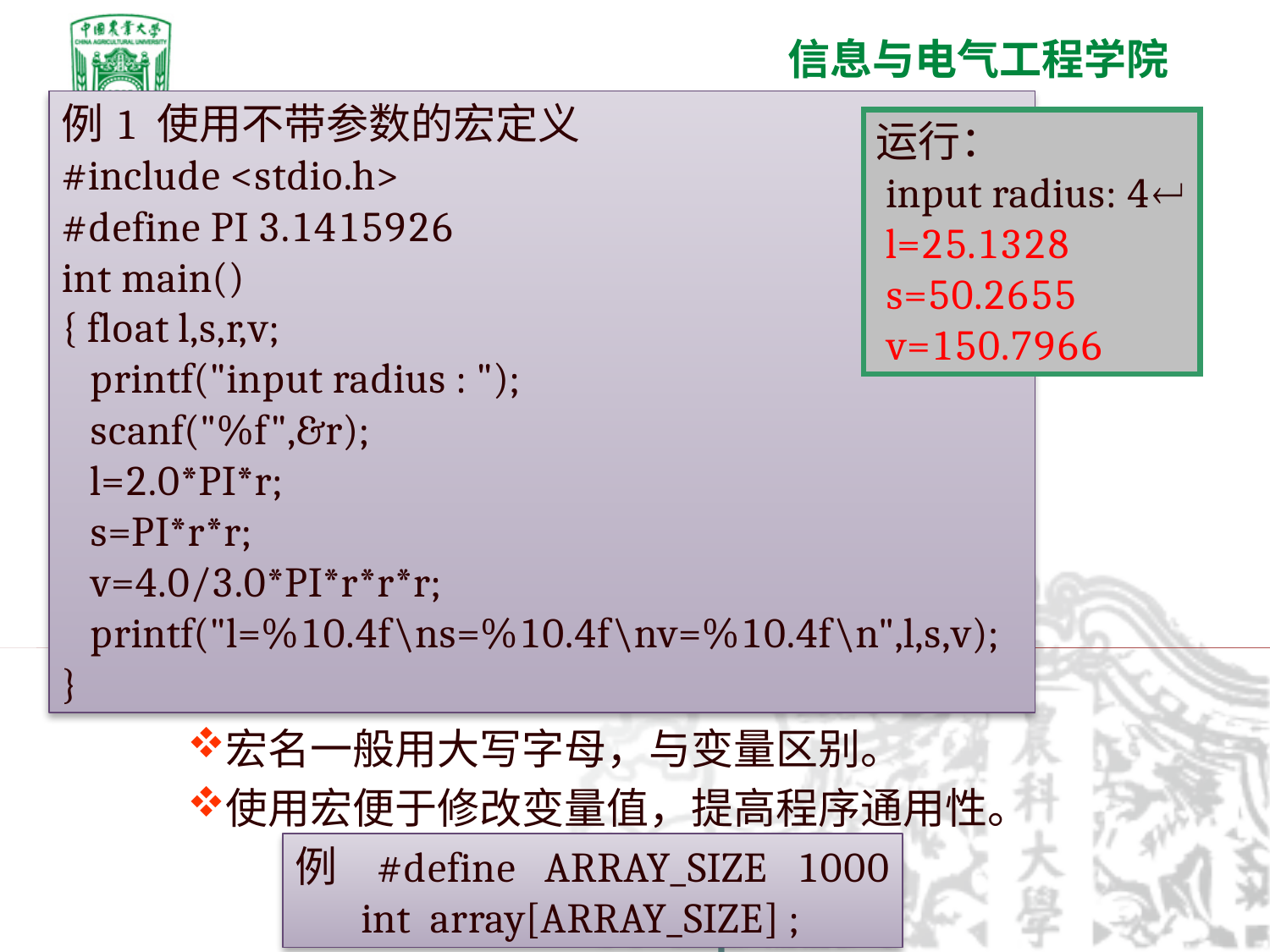

例1 使用不带参数的宏定义
#include <stdio.h>
#define PI 3.1415926
int main()
{ float l,s,r,v;
   printf("input radius : ");
   scanf("%f",&r);
   l=2.0*PI*r;
   s=PI*r*r;
   v=4.0/3.0*PI*r*r*r;
   printf("l=%10.4f\ns=%10.4f\nv=%10.4f\n",l,s,v);
}
运行：
 input radius: 4↵
 l=25.1328
 s=50.2655
 v=150.7966
宏名一般用大写字母，与变量区别。
使用宏便于修改变量值，提高程序通用性。
例   #define   ARRAY_SIZE   1000
       int  array[ARRAY_SIZE] ;